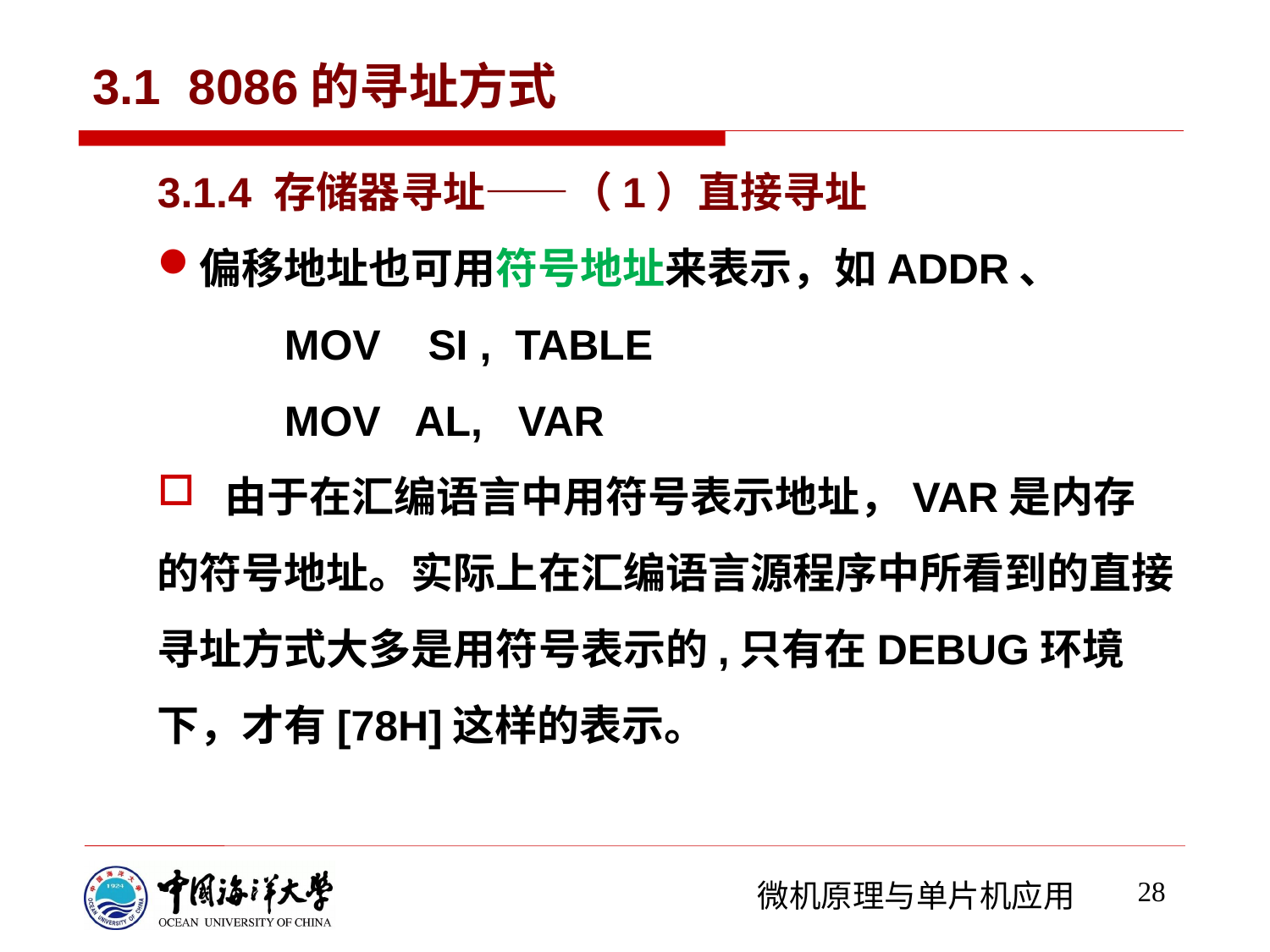

# 3.1  8086的寻址方式
3.1.4 存储器寻址——（1）直接寻址
偏移地址也可用符号地址来表示，如ADDR、
	MOV    SI ,  TABLE
	MOV   AL,   VAR
  由于在汇编语言中用符号表示地址，VAR是内存的符号地址。实际上在汇编语言源程序中所看到的直接寻址方式大多是用符号表示的,只有在DEBUG环境下，才有[78H]这样的表示。

28